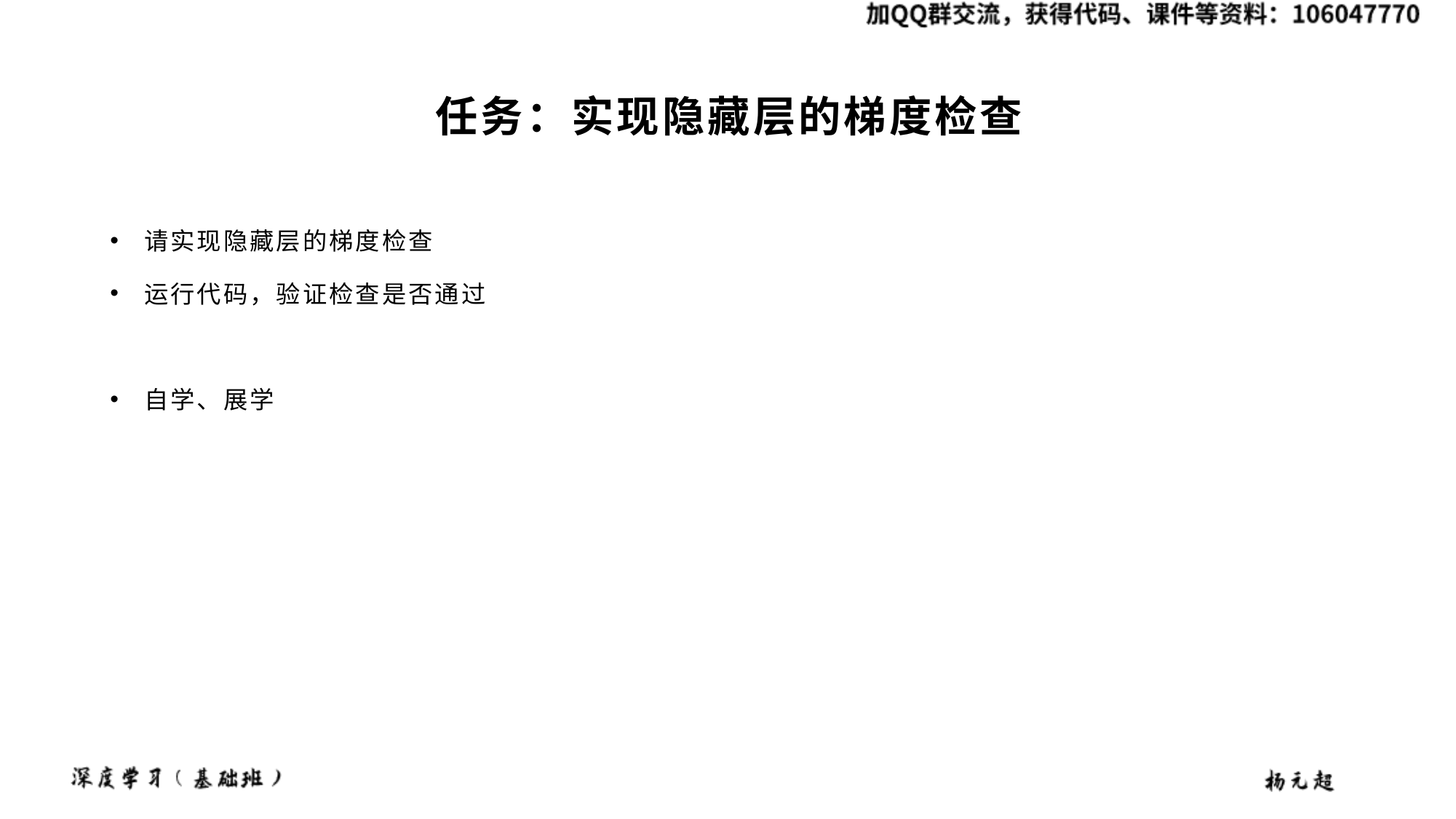

# 任务：实现隐藏层的梯度检查

请实现隐藏层的梯度检查
运行代码，验证检查是否通过

自学、展学